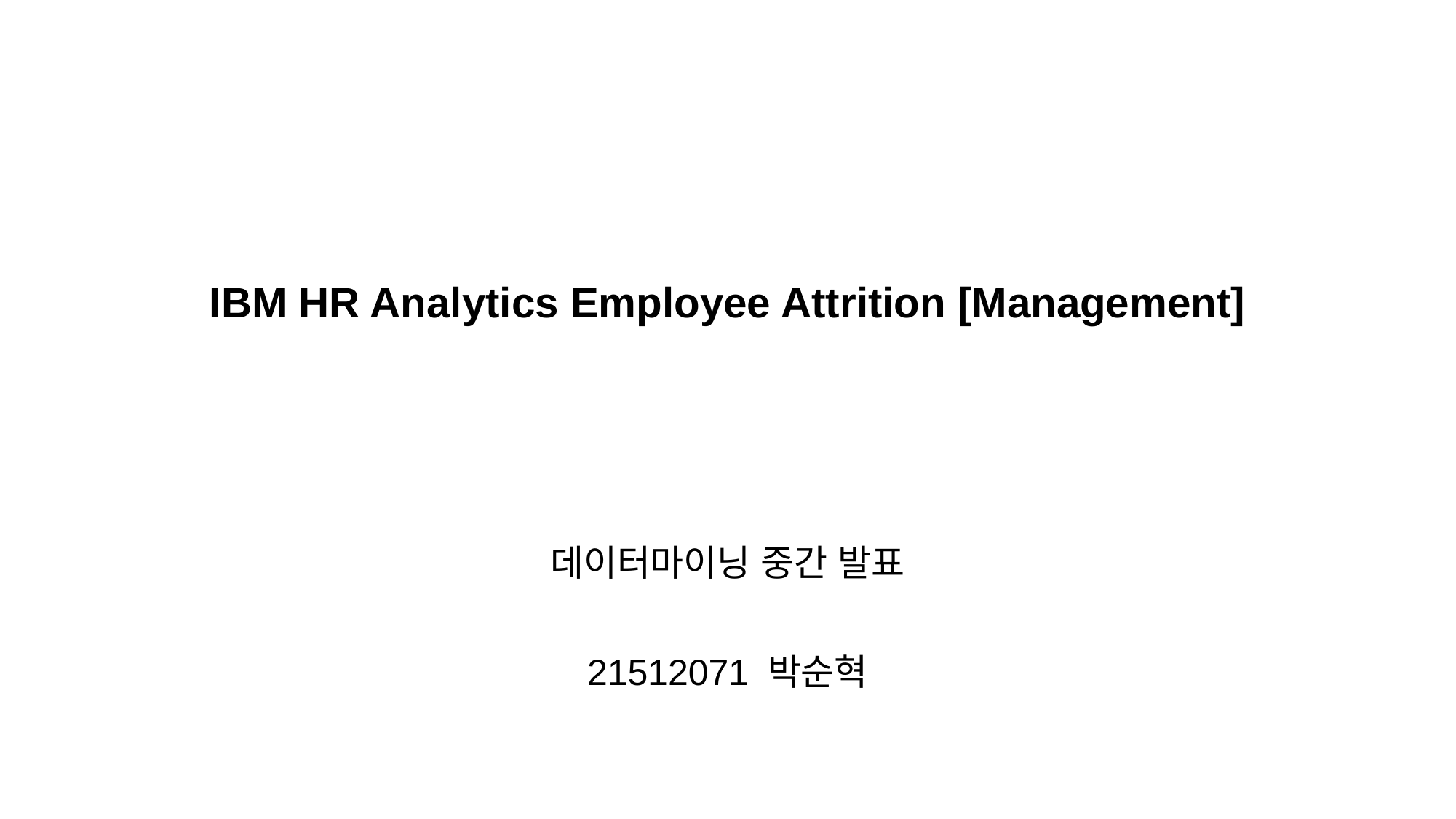

# IBM HR Analytics Employee Attrition [Management]
데이터마이닝 중간 발표

21512071 박순혁